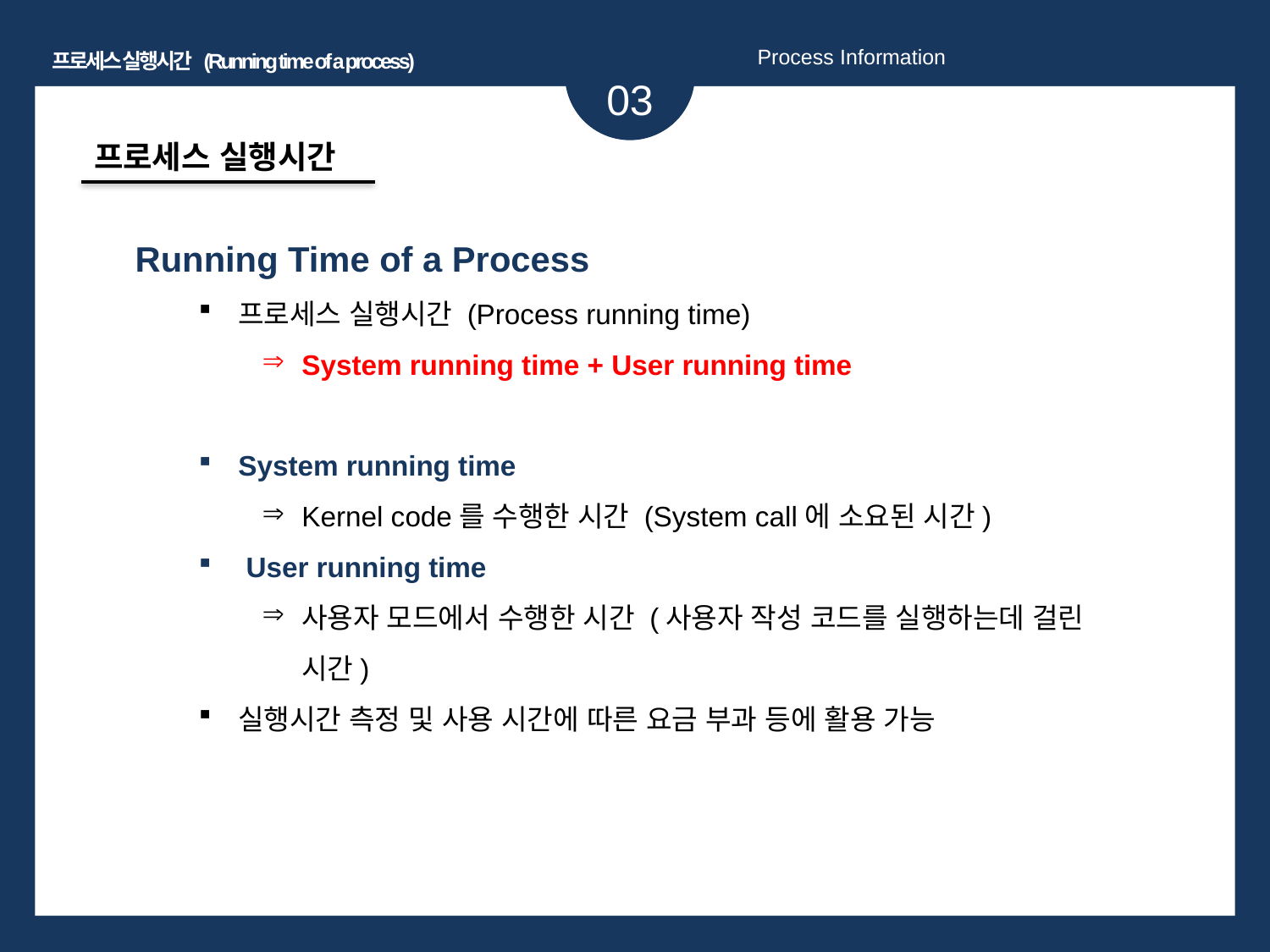

Process Information
프로세스 실행시간 (Running time of a process)
03

프로세스 실행시간
Running Time of a Process
프로세스 실행시간 (Process running time)
System running time + User running time

System running time
Kernel code를 수행한 시간 (System call에 소요된 시간)
 User running time
사용자 모드에서 수행한 시간 (사용자 작성 코드를 실행하는데 걸린 시간)
실행시간 측정 및 사용 시간에 따른 요금 부과 등에 활용 가능